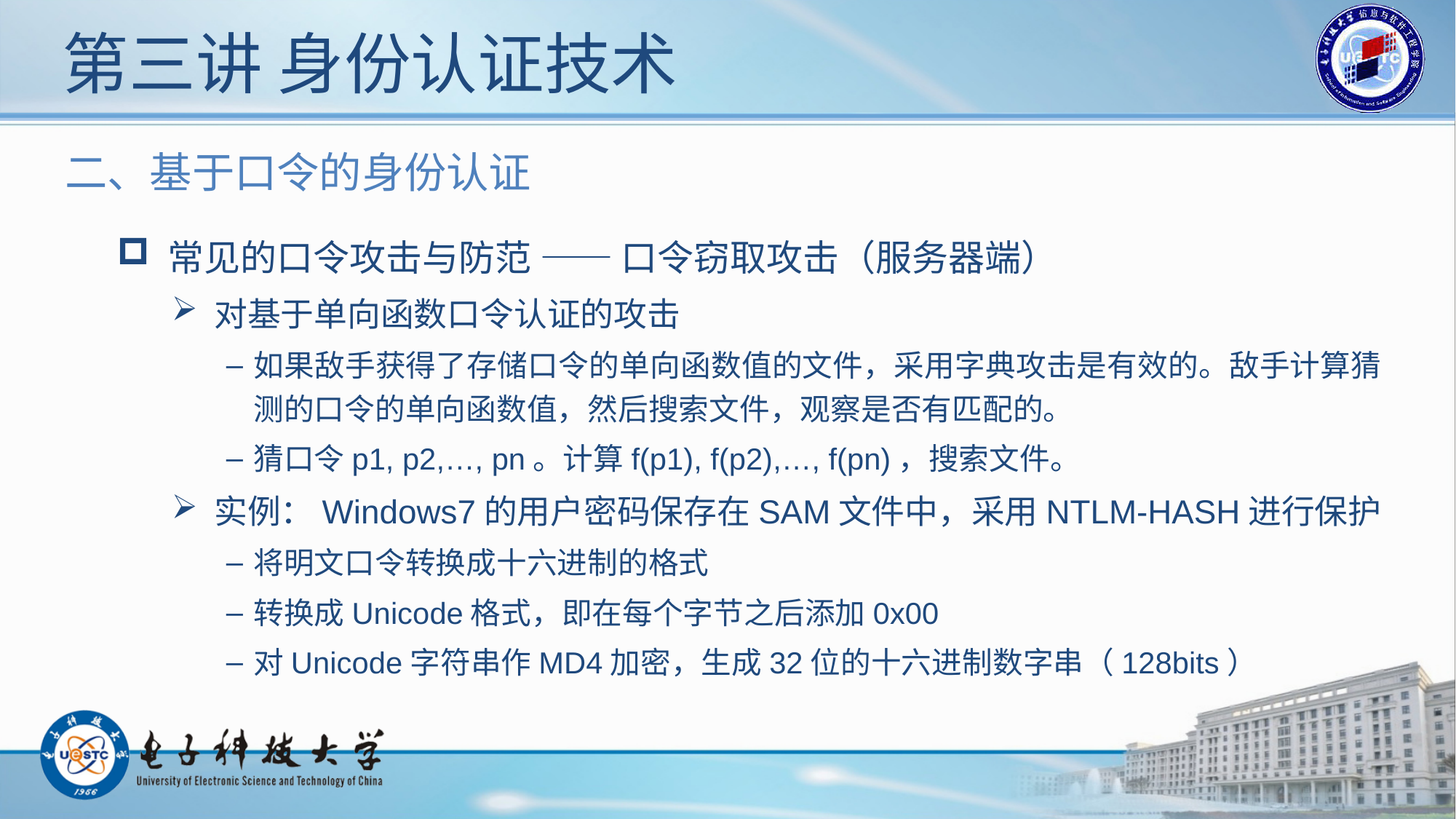

# 第三讲 身份认证技术
二、基于口令的身份认证
 常见的口令攻击与防范 —— 口令窃取攻击（服务器端）
 对基于单向函数口令认证的攻击
如果敌手获得了存储口令的单向函数值的文件，采用字典攻击是有效的。敌手计算猜测的口令的单向函数值，然后搜索文件，观察是否有匹配的。
猜口令p1, p2,…, pn。计算f(p1), f(p2),…, f(pn)，搜索文件。
 实例：Windows7的用户密码保存在SAM文件中，采用NTLM-HASH进行保护
将明文口令转换成十六进制的格式
转换成Unicode格式，即在每个字节之后添加0x00
对Unicode字符串作MD4加密，生成32位的十六进制数字串（128bits）